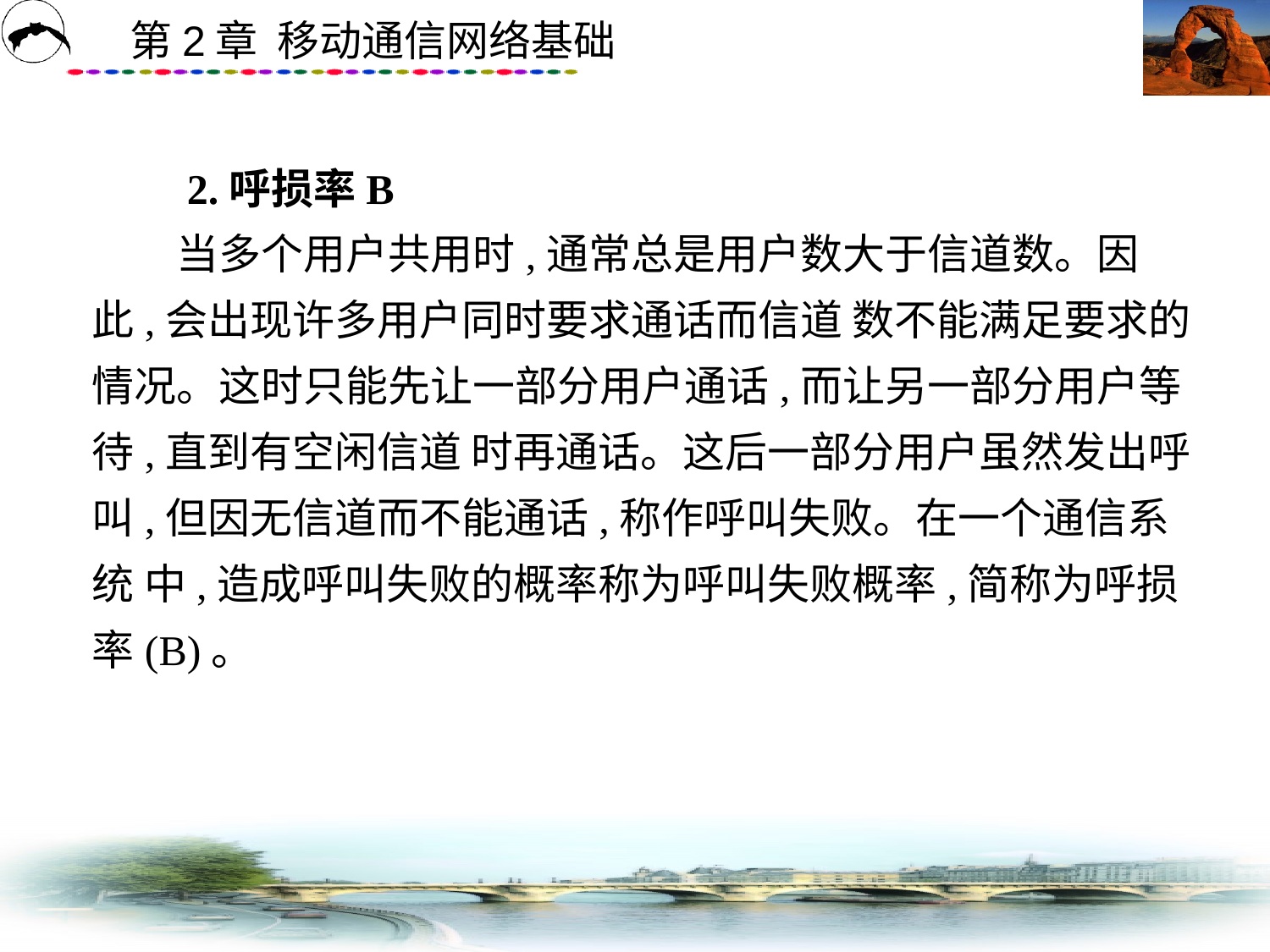

# 2.呼损率B 　　当多个用户共用时,通常总是用户数大于信道数。因此,会出现许多用户同时要求通话而信道 数不能满足要求的情况。这时只能先让一部分用户通话,而让另一部分用户等待,直到有空闲信道 时再通话。这后一部分用户虽然发出呼叫,但因无信道而不能通话,称作呼叫失败。在一个通信系统 中,造成呼叫失败的概率称为呼叫失败概率,简称为呼损率(B)。